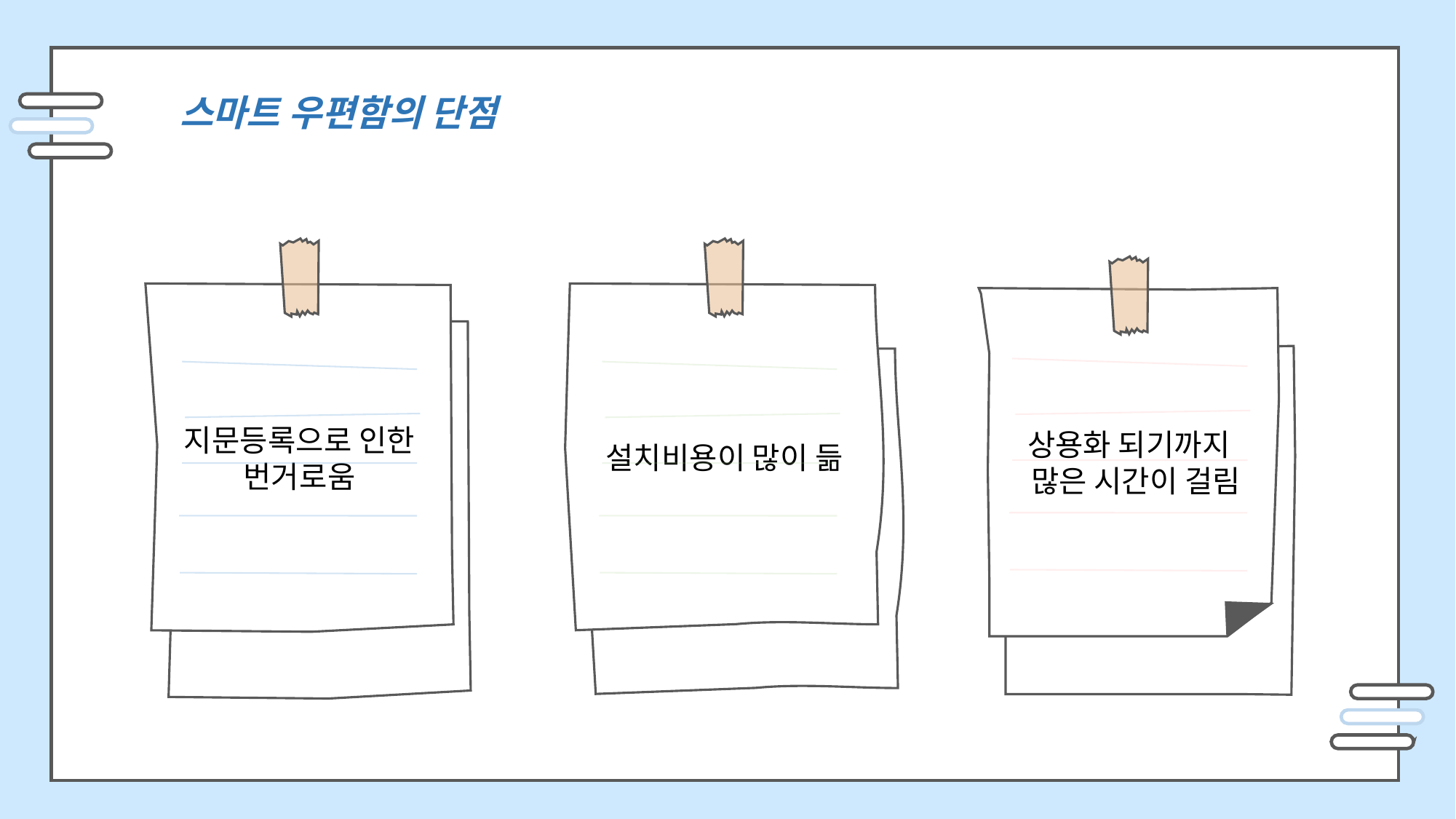

스마트 우편함의 단점

지문등록으로 인한 번거로움

설치비용이 많이 듦

상용화 되기까지
 많은 시간이 걸림